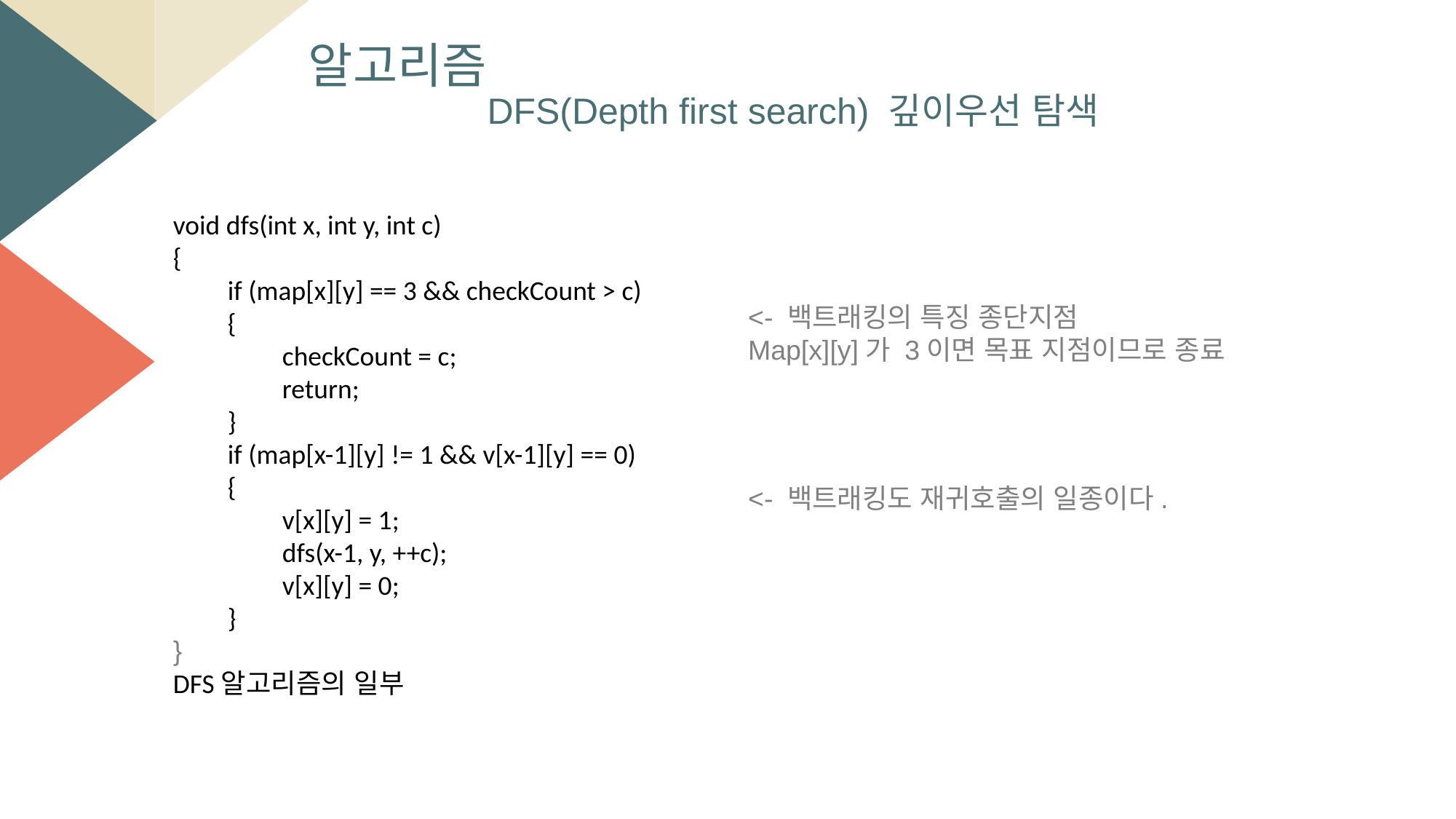

알고리즘
DFS(Depth first search) 깊이우선 탐색
void dfs(int x, int y, int c)
{
if (map[x][y] == 3 && checkCount > c)
{
checkCount = c;
return;
}
if (map[x-1][y] != 1 && v[x-1][y] == 0)
{
v[x][y] = 1;
dfs(x-1, y, ++c);
v[x][y] = 0;
}
}
DFS알고리즘의 일부
<- 백트래킹의 특징 종단지점
Map[x][y]가 3이면 목표 지점이므로 종료
<- 백트래킹도 재귀호출의 일종이다.